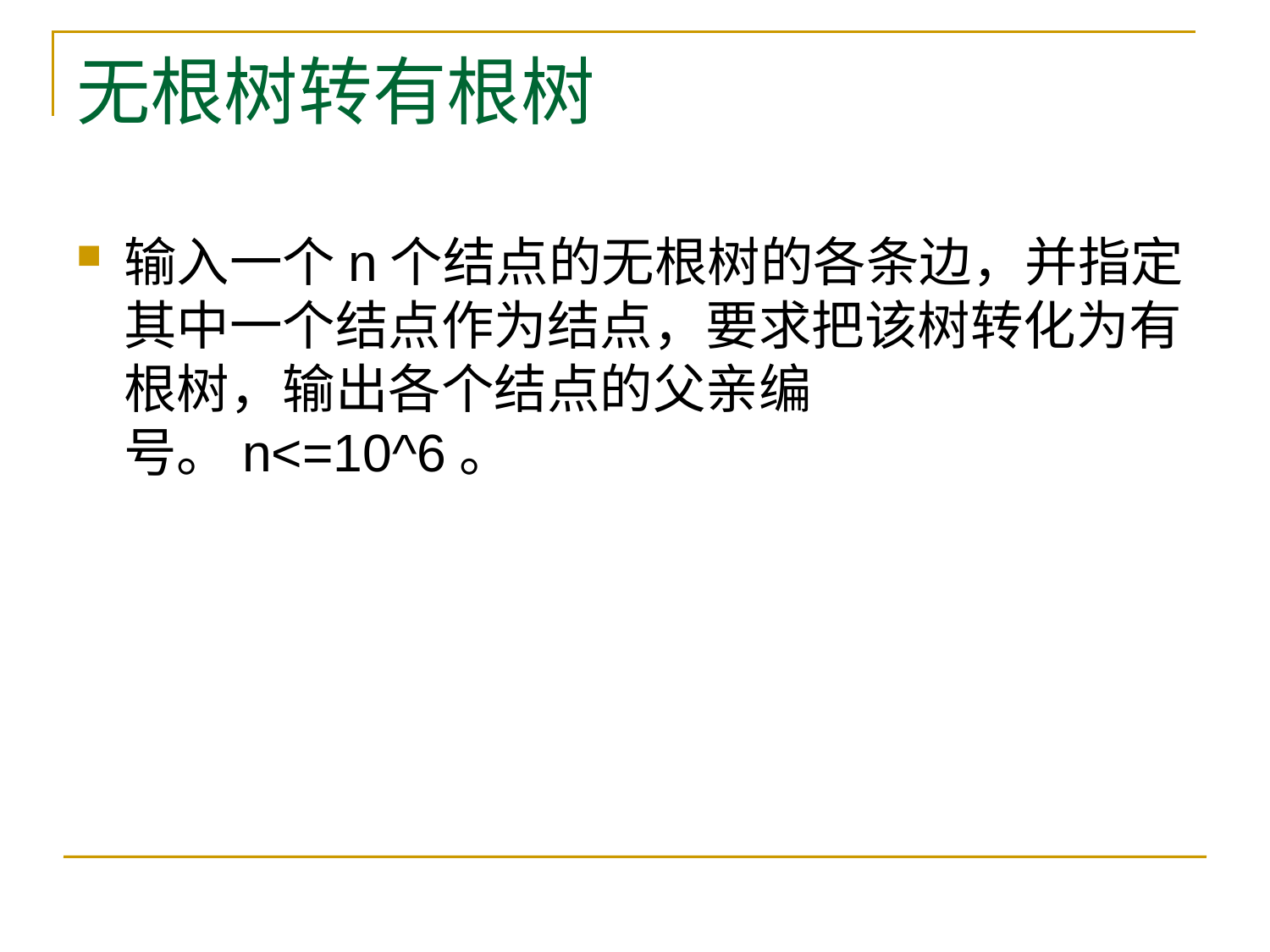

# 无根树转有根树
输入一个n个结点的无根树的各条边，并指定其中一个结点作为结点，要求把该树转化为有根树，输出各个结点的父亲编号。n<=10^6。